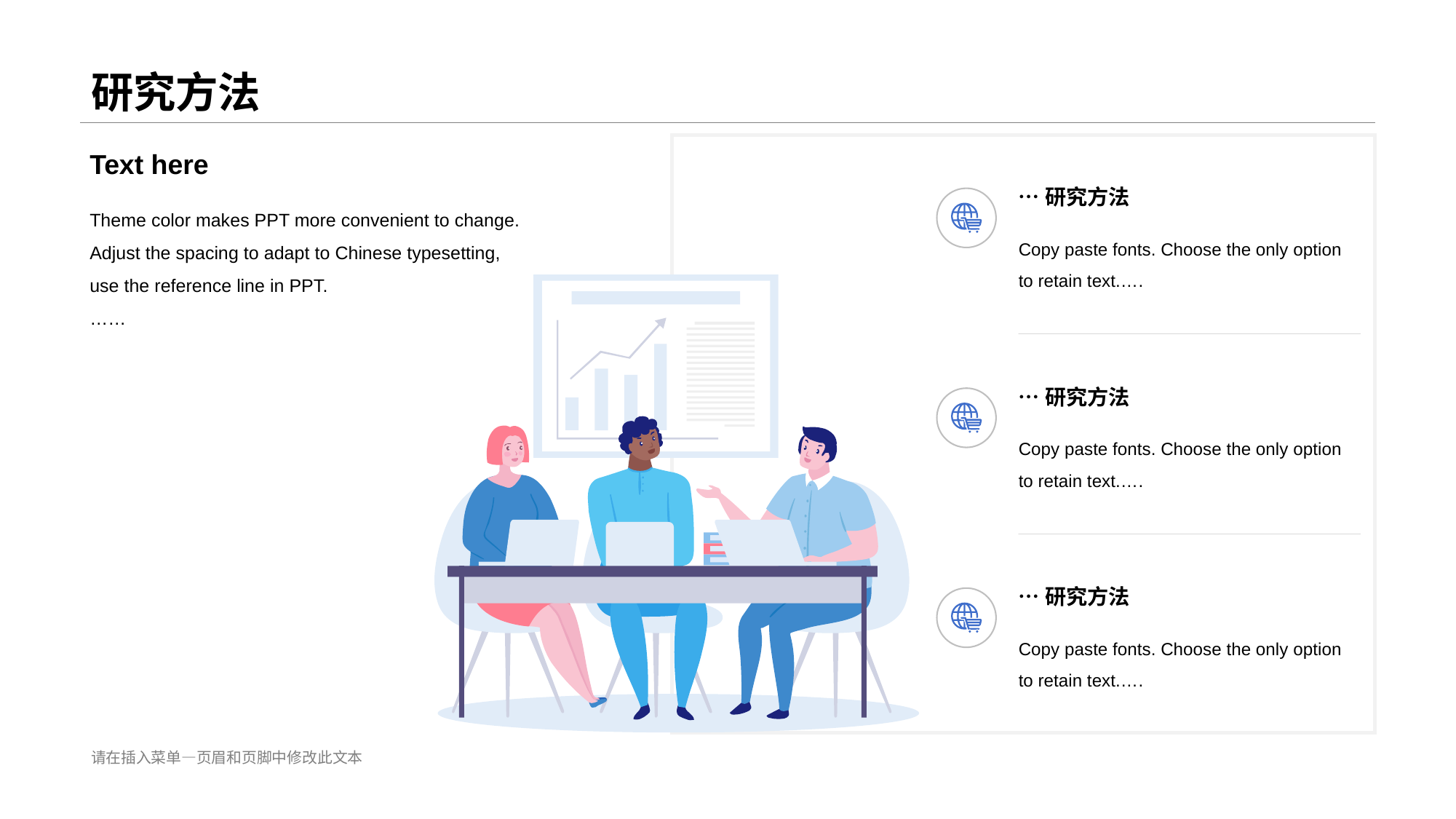

# 研究方法
Text here
Theme color makes PPT more convenient to change.
Adjust the spacing to adapt to Chinese typesetting, use the reference line in PPT.
……

…研究方法
Copy paste fonts. Choose the only option to retain text.….

…研究方法
Copy paste fonts. Choose the only option to retain text.….

…研究方法
Copy paste fonts. Choose the only option to retain text.….

请在插入菜单—页眉和页脚中修改此文本
11